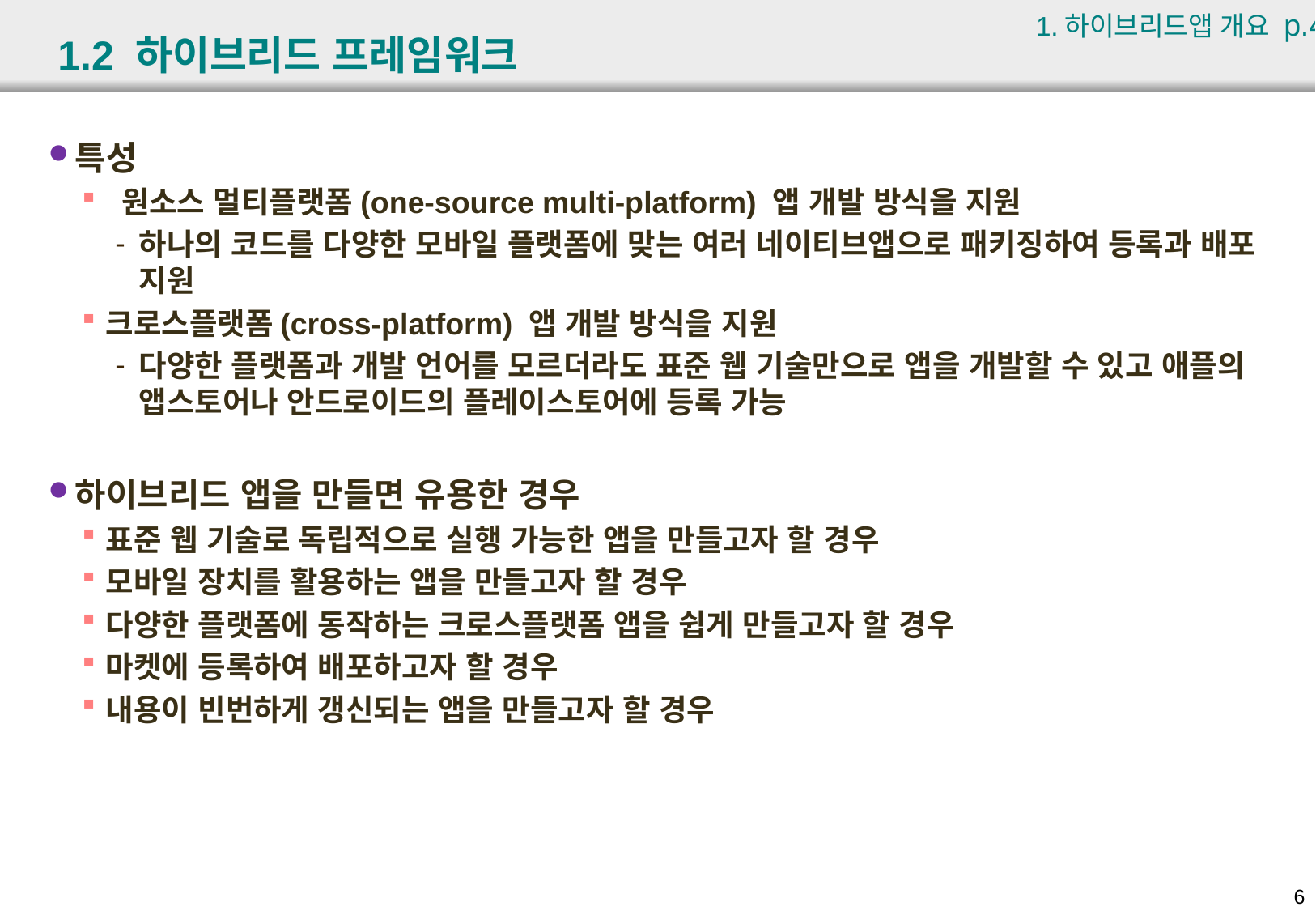

1.하이브리드앱 개요 p.480
# 1.2 하이브리드 프레임워크
특성
 원소스 멀티플랫폼(one-source multi-platform) 앱 개발 방식을 지원
하나의 코드를 다양한 모바일 플랫폼에 맞는 여러 네이티브앱으로 패키징하여 등록과 배포 지원
크로스플랫폼(cross-platform) 앱 개발 방식을 지원
다양한 플랫폼과 개발 언어를 모르더라도 표준 웹 기술만으로 앱을 개발할 수 있고 애플의 앱스토어나 안드로이드의 플레이스토어에 등록 가능

하이브리드 앱을 만들면 유용한 경우
표준 웹 기술로 독립적으로 실행 가능한 앱을 만들고자 할 경우
모바일 장치를 활용하는 앱을 만들고자 할 경우
다양한 플랫폼에 동작하는 크로스플랫폼 앱을 쉽게 만들고자 할 경우
마켓에 등록하여 배포하고자 할 경우
내용이 빈번하게 갱신되는 앱을 만들고자 할 경우